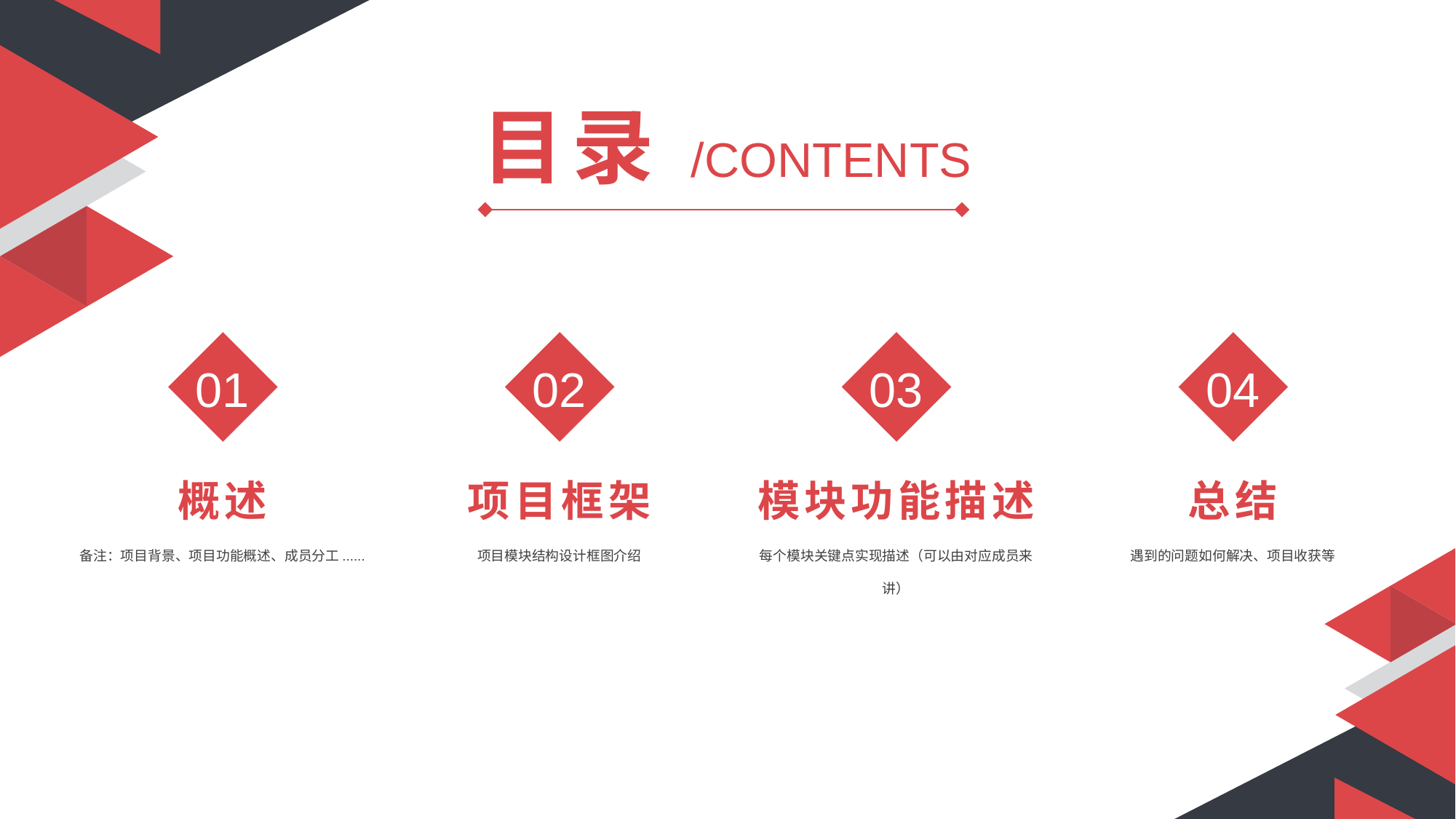

目录
/CONTENTS

01
02
03
04
概述
项目框架
模块功能描述
总结
备注：项目背景、项目功能概述、成员分工......

项目模块结构设计框图介绍
每个模块关键点实现描述（可以由对应成员来讲）
遇到的问题如何解决、项目收获等